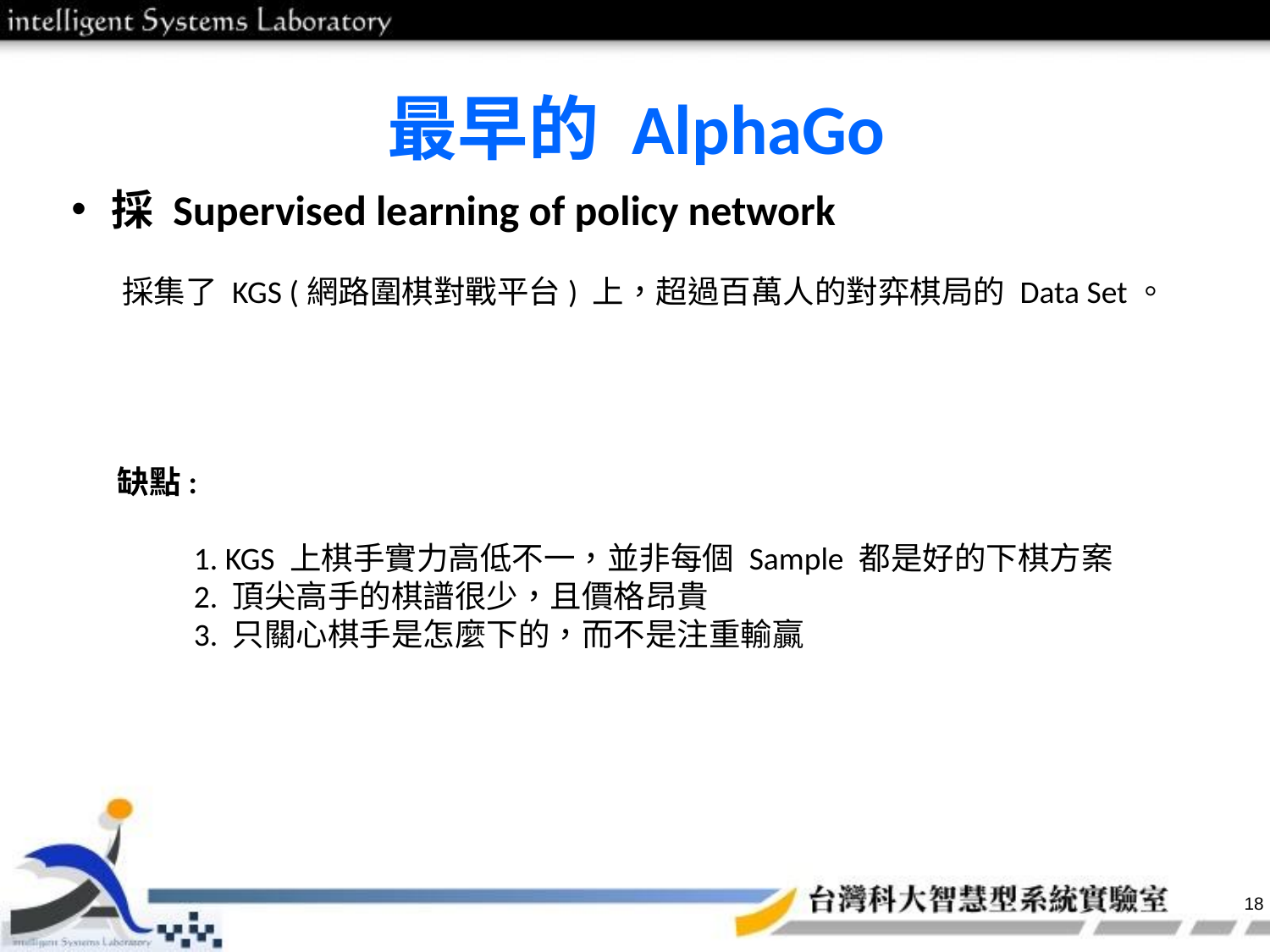

# 最早的 AlphaGo
採 Supervised learning of policy network

      採集了 KGS (網路圍棋對戰平台) 上，超過百萬人的對弈棋局的 Data Set。

　  缺點:

                 1. KGS 上棋手實力高低不一，並非每個 Sample 都是好的下棋方案
                 2. 頂尖高手的棋譜很少，且價格昂貴
                 3. 只關心棋手是怎麼下的，而不是注重輸贏

18